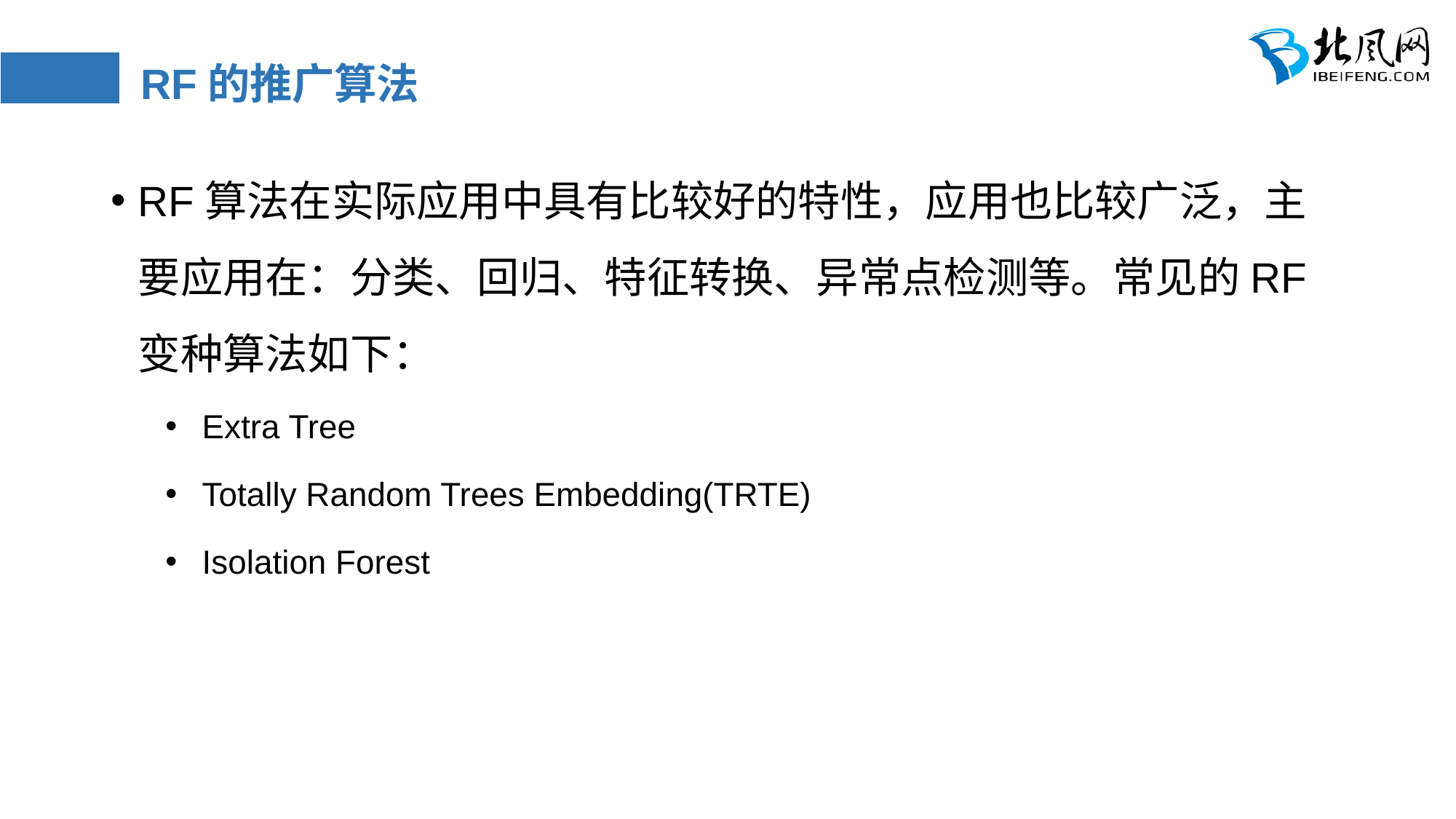

# RF的推广算法
RF算法在实际应用中具有比较好的特性，应用也比较广泛，主要应用在：分类、回归、特征转换、异常点检测等。常见的RF变种算法如下：
 Extra Tree
 Totally Random Trees Embedding(TRTE)
 Isolation Forest